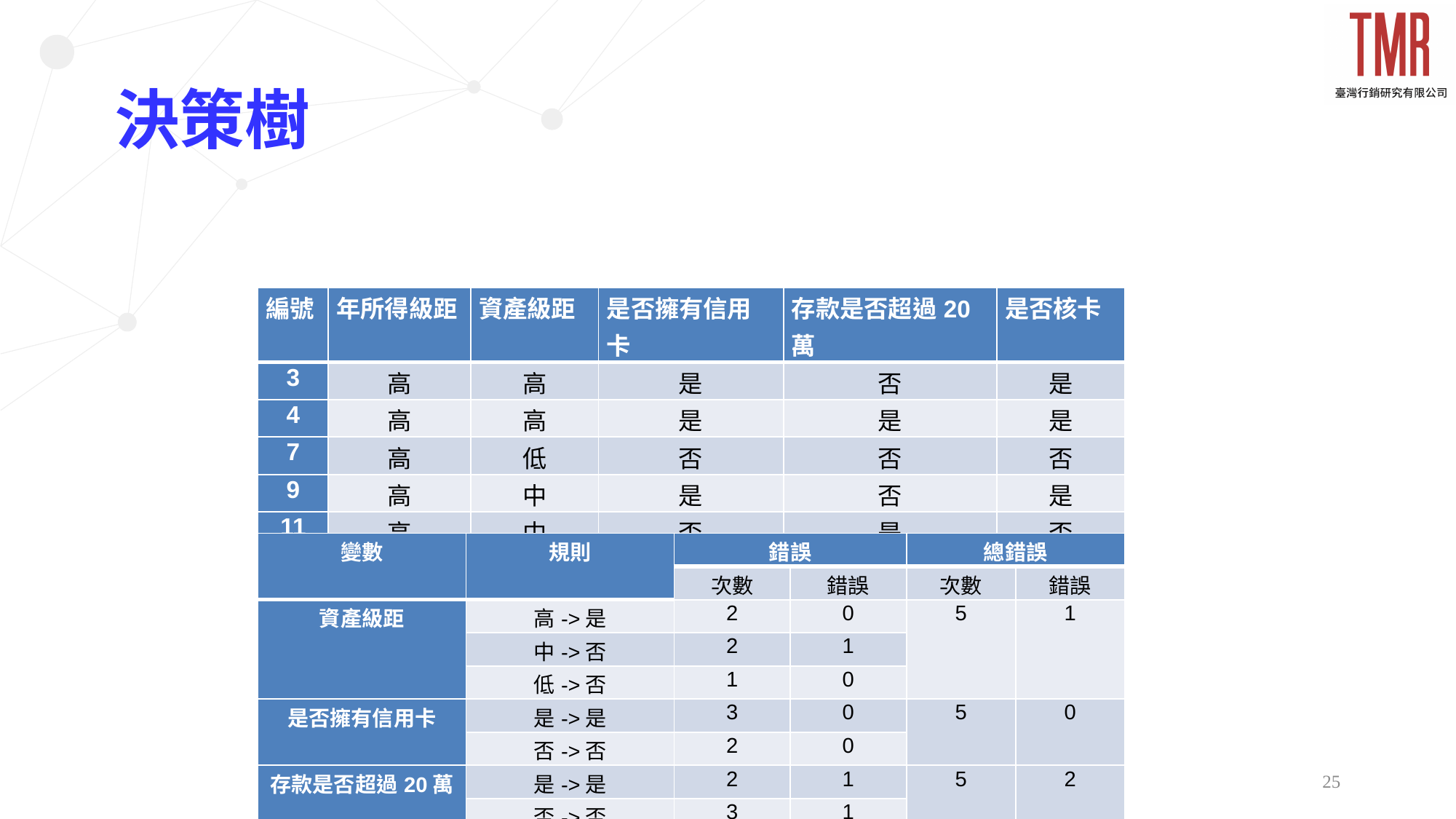

# 決策樹
| 編號 | 年所得級距 | 資產級距 | 是否擁有信用卡 | 存款是否超過20萬 | 是否核卡 |
| --- | --- | --- | --- | --- | --- |
| 3 | 高 | 高 | 是 | 否 | 是 |
| 4 | 高 | 高 | 是 | 是 | 是 |
| 7 | 高 | 低 | 否 | 否 | 否 |
| 9 | 高 | 中 | 是 | 否 | 是 |
| 11 | 高 | 中 | 否 | 是 | 否 |
| 變數 | 規則 | 錯誤 |  | 總錯誤 |  |
| --- | --- | --- | --- | --- | --- |
|  |  | 次數 | 錯誤 | 次數 | 錯誤 |
| 資產級距 | 高->是 | 2 | 0 | 5 | 1 |
|  | 中->否 | 2 | 1 |  |  |
|  | 低->否 | 1 | 0 |  |  |
| 是否擁有信用卡 | 是->是 | 3 | 0 | 5 | 0 |
|  | 否->否 | 2 | 0 |  |  |
| 存款是否超過20萬 | 是->是 | 2 | 1 | 5 | 2 |
|  | 否->否 | 3 | 1 |  |  |
25